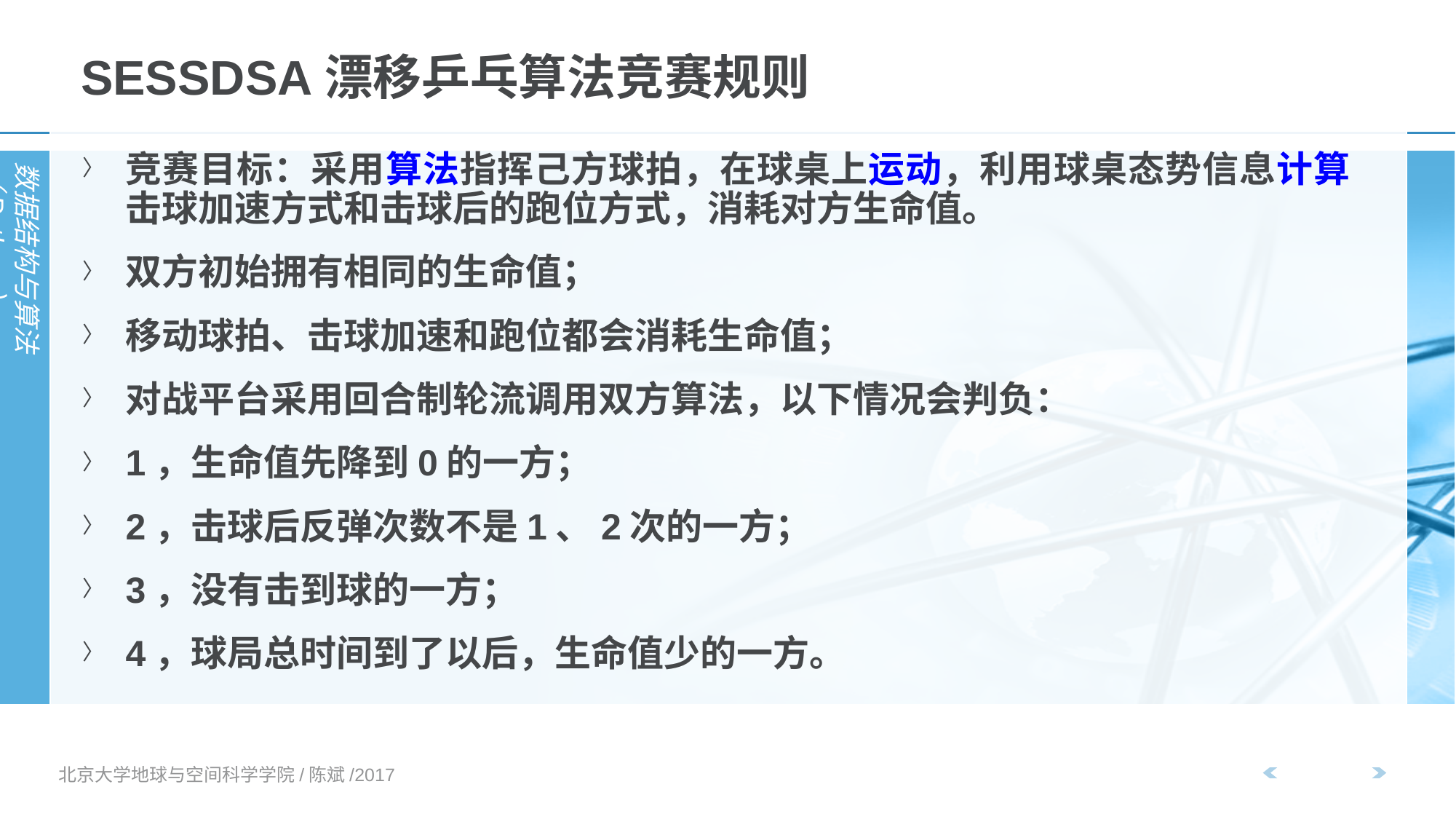

SESSDSA漂移乒乓算法竞赛规则
竞赛目标：采用算法指挥己方球拍，在球桌上运动，利用球桌态势信息计算击球加速方式和击球后的跑位方式，消耗对方生命值。
双方初始拥有相同的生命值；
移动球拍、击球加速和跑位都会消耗生命值；
对战平台采用回合制轮流调用双方算法，以下情况会判负：
1，生命值先降到0的一方；
2，击球后反弹次数不是1、2次的一方；
3，没有击到球的一方；
4，球局总时间到了以后，生命值少的一方。